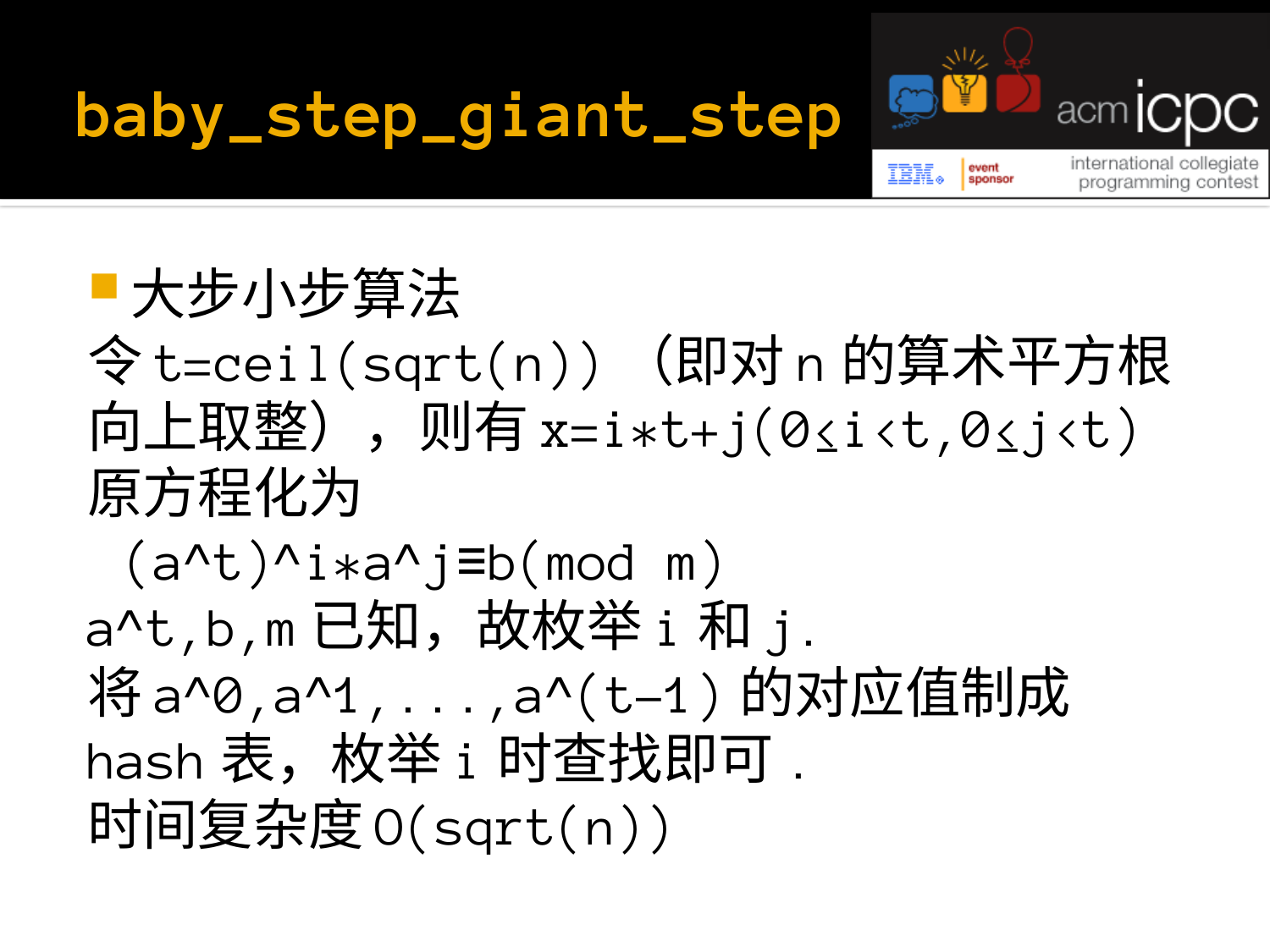

# baby_step_giant_step
大步小步算法
令t=ceil(sqrt(n))（即对n的算术平方根向上取整），则有x=i*t+j(0≤i<t,0≤j<t)
原方程化为
	  (a^t)^i*a^j≡b(mod m)
a^t,b,m已知，故枚举i和j.
将a^0,a^1,...,a^(t-1)的对应值制成hash表，枚举i时查找即可.
时间复杂度O(sqrt(n))